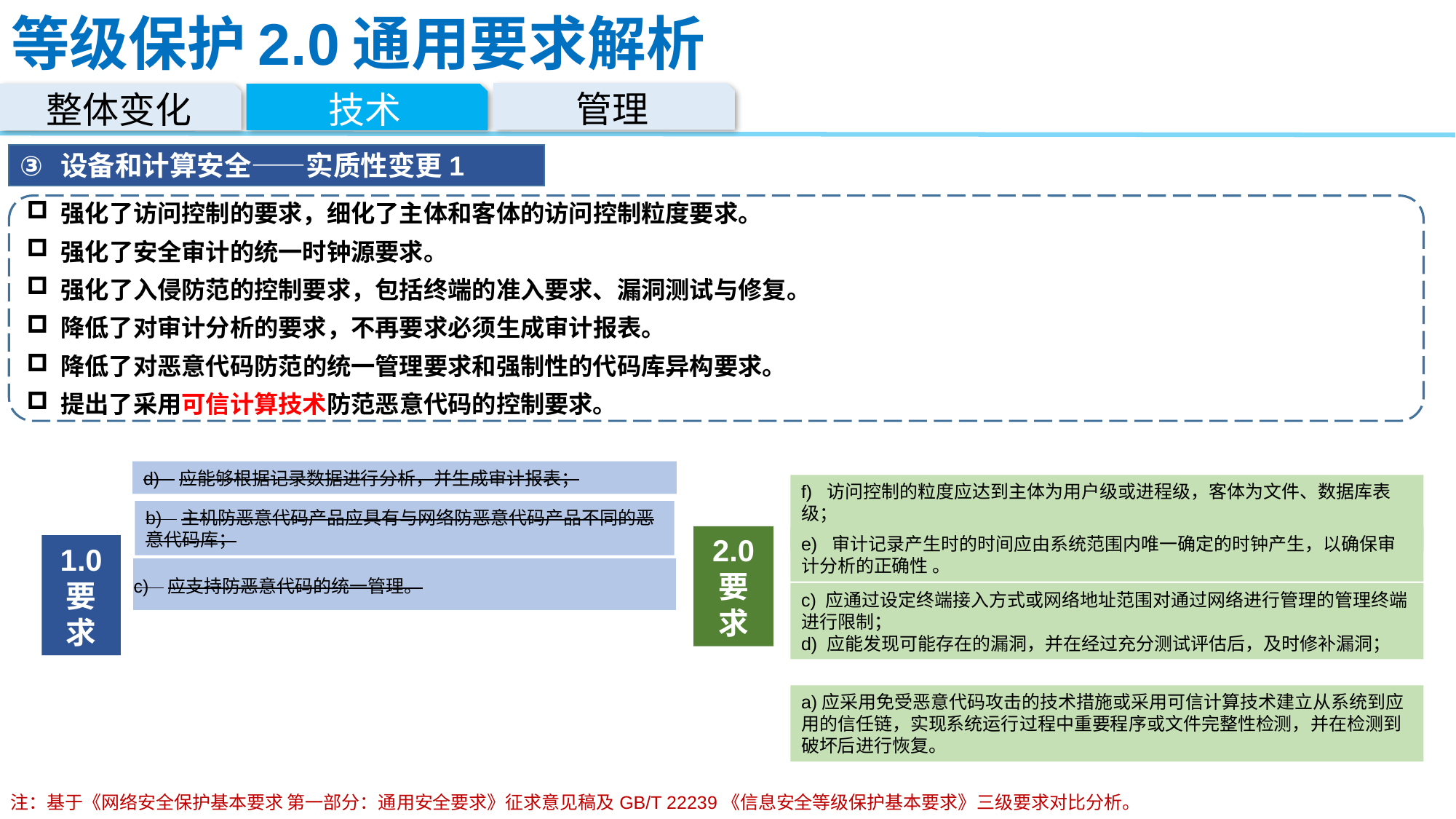

# 等级保护2.0通用要求解析
管理
整体变化
技术
设备和计算安全——实质性变更1
强化了访问控制的要求，细化了主体和客体的访问控制粒度要求。
强化了安全审计的统一时钟源要求。
强化了入侵防范的控制要求，包括终端的准入要求、漏洞测试与修复。
降低了对审计分析的要求，不再要求必须生成审计报表。
降低了对恶意代码防范的统一管理要求和强制性的代码库异构要求。
提出了采用可信计算技术防范恶意代码的控制要求。
d)   应能够根据记录数据进行分析，并生成审计报表；
f)  访问控制的粒度应达到主体为用户级或进程级，客体为文件、数据库表级；

b)   主机防恶意代码产品应具有与网络防恶意代码产品不同的恶意代码库；
2.0
要求
e)  审计记录产生时的时间应由系统范围内唯一确定的时钟产生，以确保审计分析的正确性 。
1.0
要求
| c)   应支持防恶意代码的统一管理。 |
| --- |
c) 应通过设定终端接入方式或网络地址范围对通过网络进行管理的管理终端进行限制；
d) 应能发现可能存在的漏洞，并在经过充分测试评估后，及时修补漏洞；
a)应采用免受恶意代码攻击的技术措施或采用可信计算技术建立从系统到应用的信任链，实现系统运行过程中重要程序或文件完整性检测，并在检测到破坏后进行恢复。
注：基于《网络安全保护基本要求 第一部分：通用安全要求》征求意见稿及GB/T 22239《信息安全等级保护基本要求》三级要求对比分析。